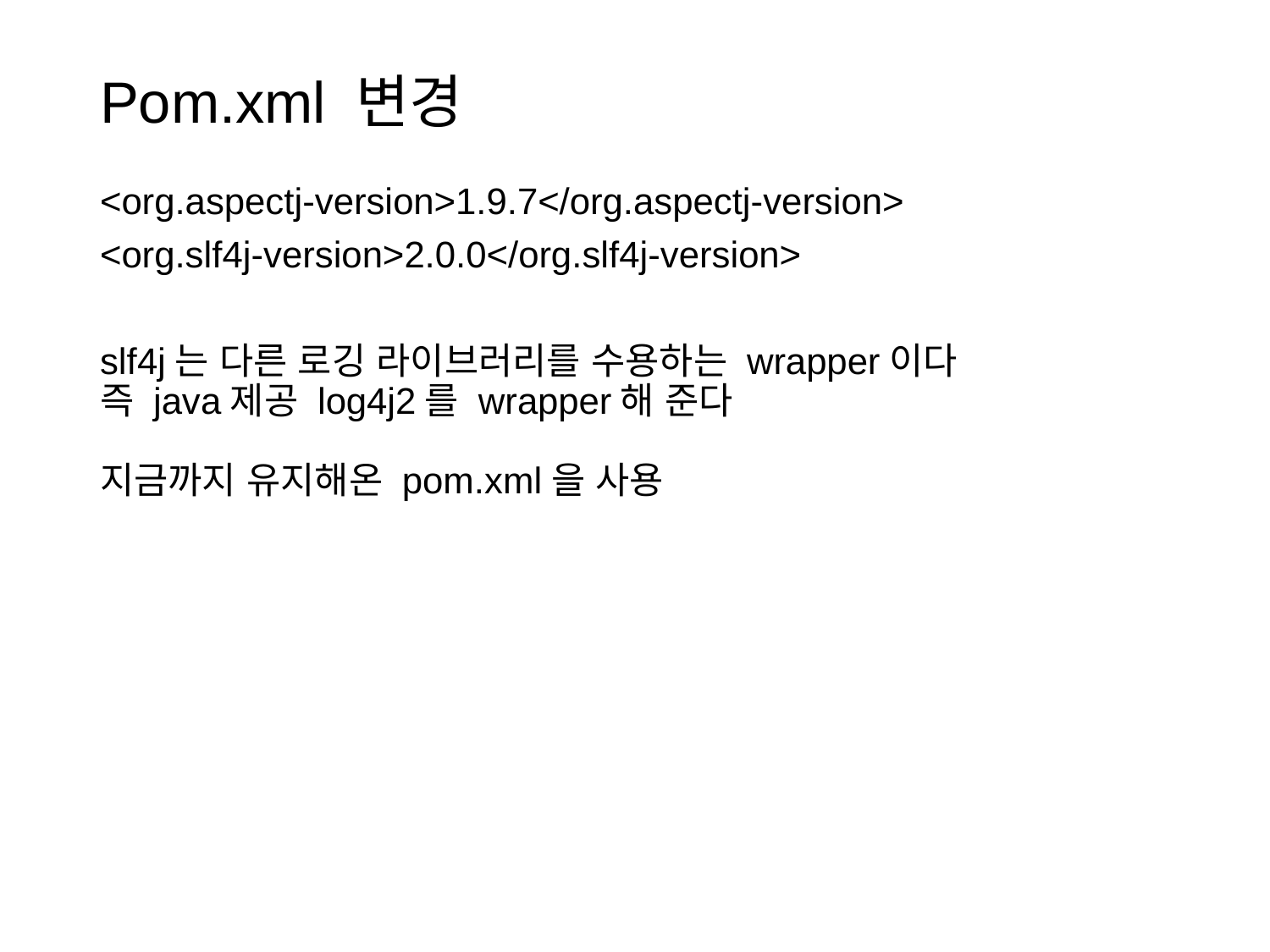

# Pom.xml 변경
<org.aspectj-version>1.9.7</org.aspectj-version>
<org.slf4j-version>2.0.0</org.slf4j-version>

slf4j는 다른 로깅 라이브러리를 수용하는 wrapper이다
즉 java제공 log4j2를 wrapper해 준다
지금까지 유지해온 pom.xml을 사용